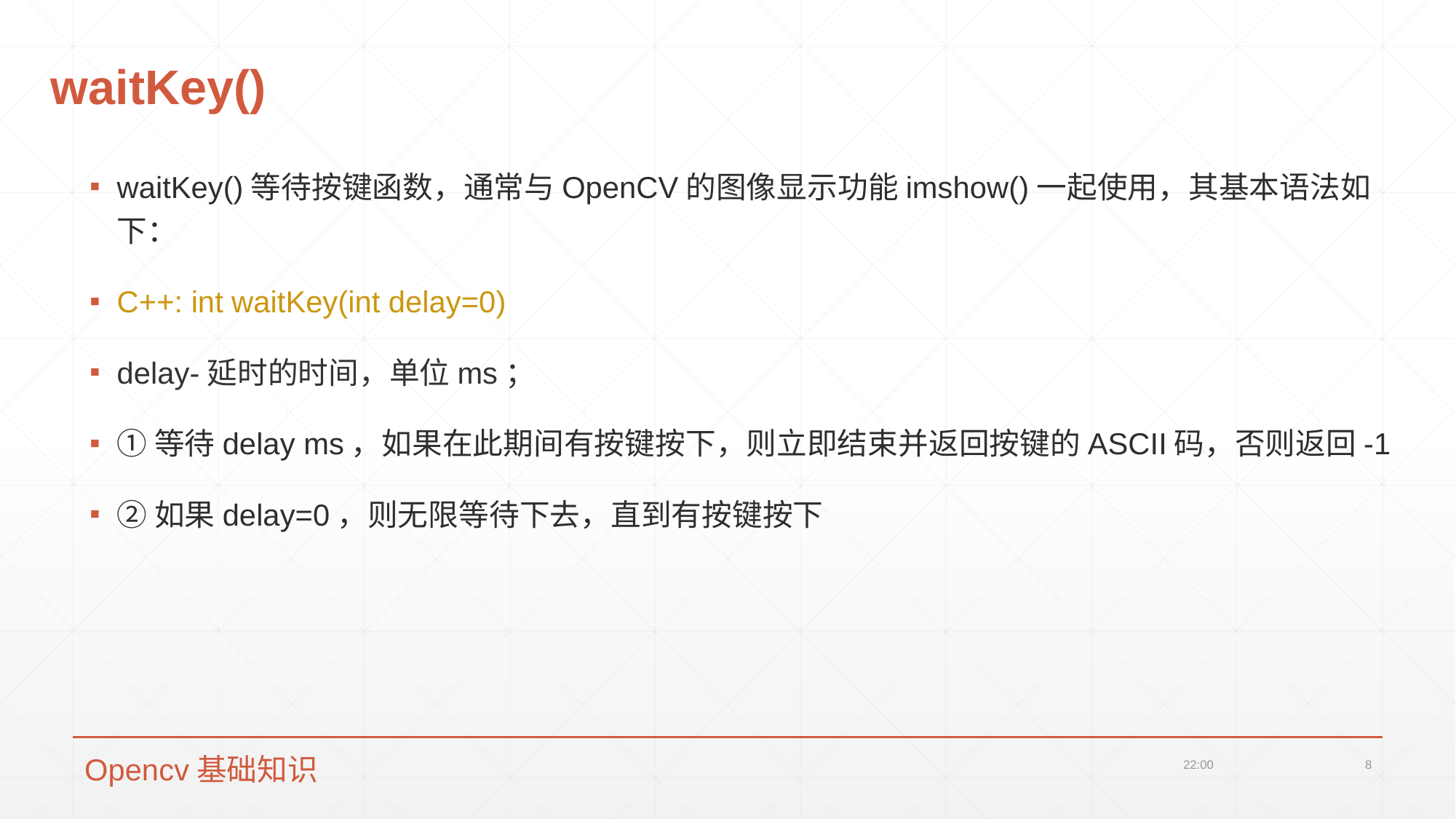

# waitKey()
waitKey()等待按键函数，通常与OpenCV的图像显示功能imshow()一起使用，其基本语法如下：
C++: int waitKey(int delay=0)
delay-延时的时间，单位ms；
①等待delay ms，如果在此期间有按键按下，则立即结束并返回按键的ASCII码，否则返回-1
②如果delay=0，则无限等待下去，直到有按键按下

Opencv基础知识
22:00
8